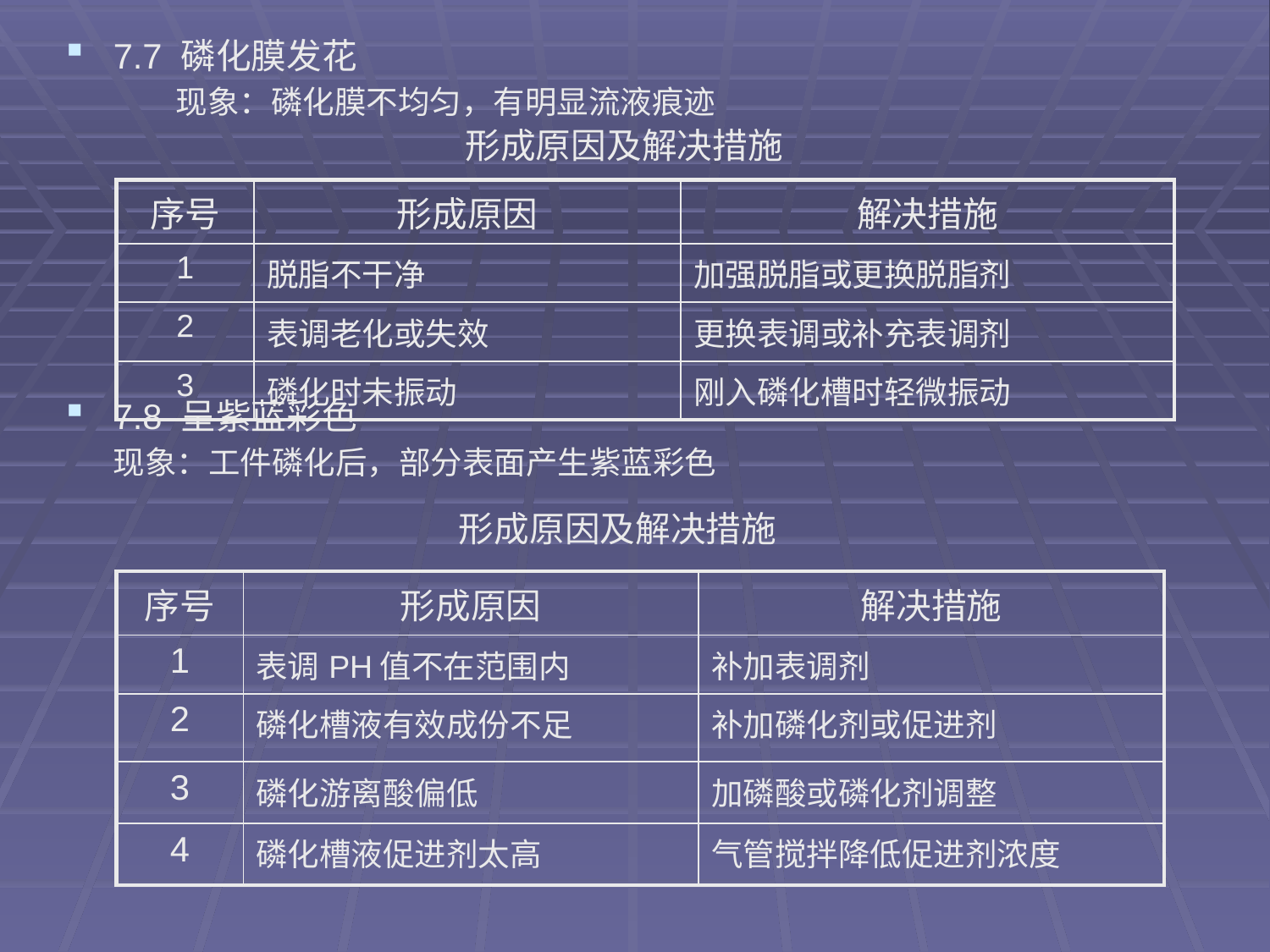

7.7 磷化膜发花
             现象：磷化膜不均匀，有明显流液痕迹
形成原因及解决措施

7.8 呈紫蓝彩色
     现象：工件磷化后，部分表面产生紫蓝彩色
形成原因及解决措施
| 序号 | 形成原因 | 解决措施 |
| --- | --- | --- |
| 1 | 脱脂不干净 | 加强脱脂或更换脱脂剂 |
| 2 | 表调老化或失效 | 更换表调或补充表调剂 |
| 3 | 磷化时未振动 | 刚入磷化槽时轻微振动 |
| 序号 | 形成原因 | 解决措施 |
| --- | --- | --- |
| 1 | 表调PH值不在范围内 | 补加表调剂 |
| 2 | 磷化槽液有效成份不足 | 补加磷化剂或促进剂 |
| 3 | 磷化游离酸偏低 | 加磷酸或磷化剂调整 |
| 4 | 磷化槽液促进剂太高 | 气管搅拌降低促进剂浓度 |